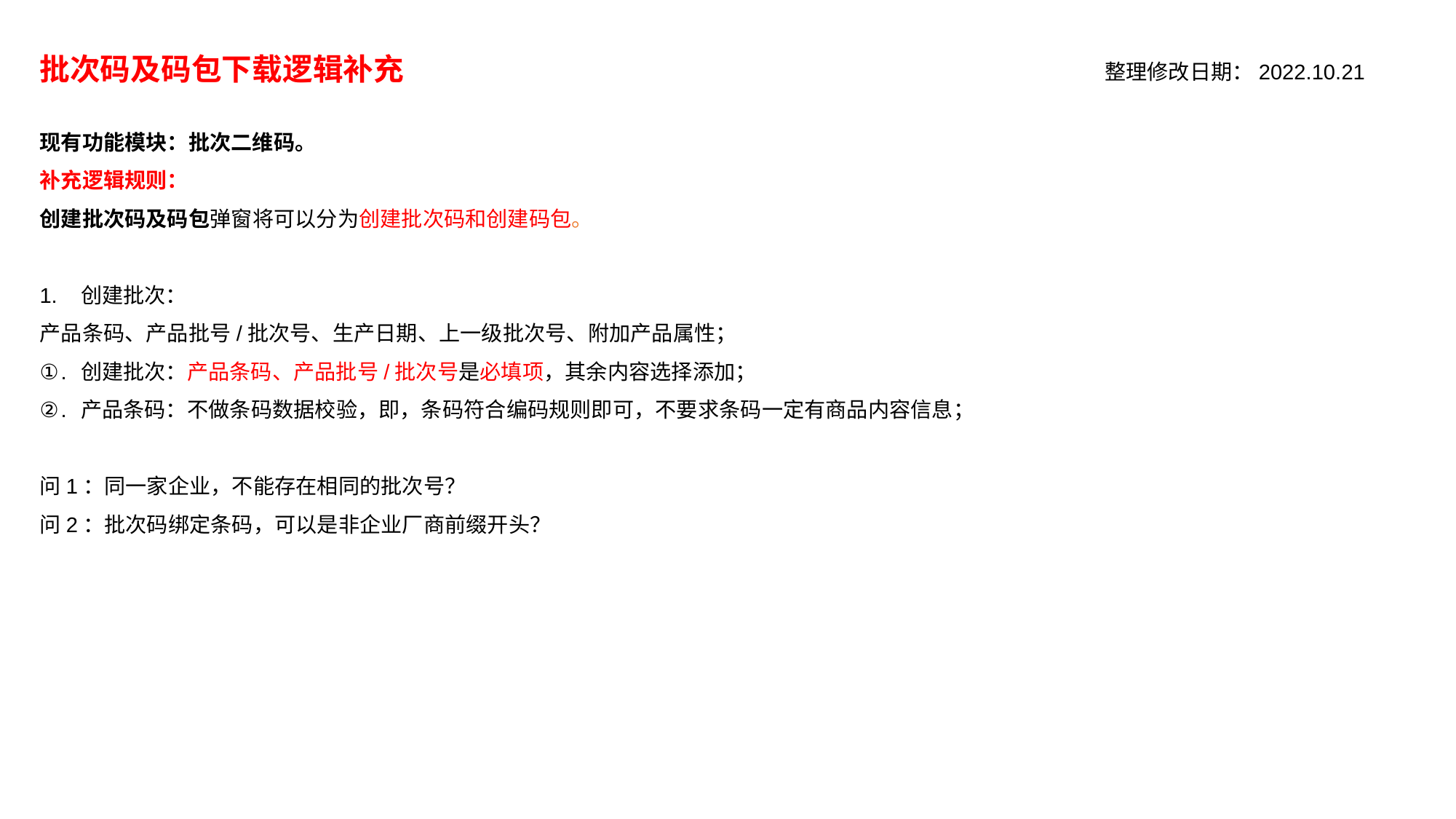

整理修改日期：2022.10.21
批次码及码包下载逻辑补充
现有功能模块：批次二维码。
补充逻辑规则：
创建批次码及码包弹窗将可以分为创建批次码和创建码包。

创建批次：
产品条码、产品批号/批次号、生产日期、上一级批次号、附加产品属性；
创建批次：产品条码、产品批号/批次号是必填项，其余内容选择添加；
产品条码：不做条码数据校验，即，条码符合编码规则即可，不要求条码一定有商品内容信息；

问1：同一家企业，不能存在相同的批次号？
问2：批次码绑定条码，可以是非企业厂商前缀开头？